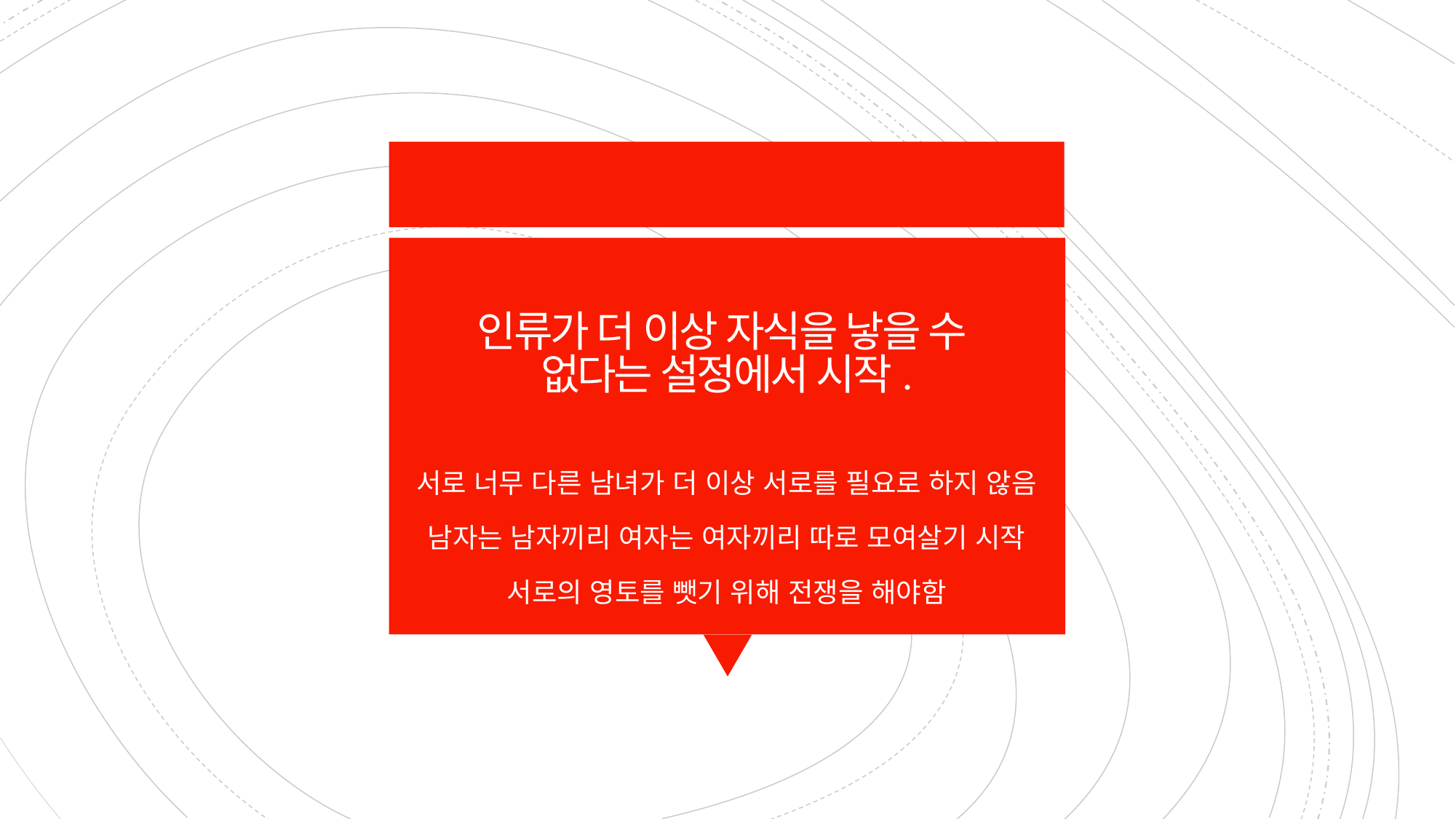

# 인류가 더 이상 자식을 낳을 수 없다는 설정에서 시작.​
서로 너무 다른 남녀가 더 이상 서로를 필요로 하지 않음
남자는 남자끼리 여자는 여자끼리 따로 모여살기 시작
서로의 영토를 뺏기 위해 전쟁을 해야함